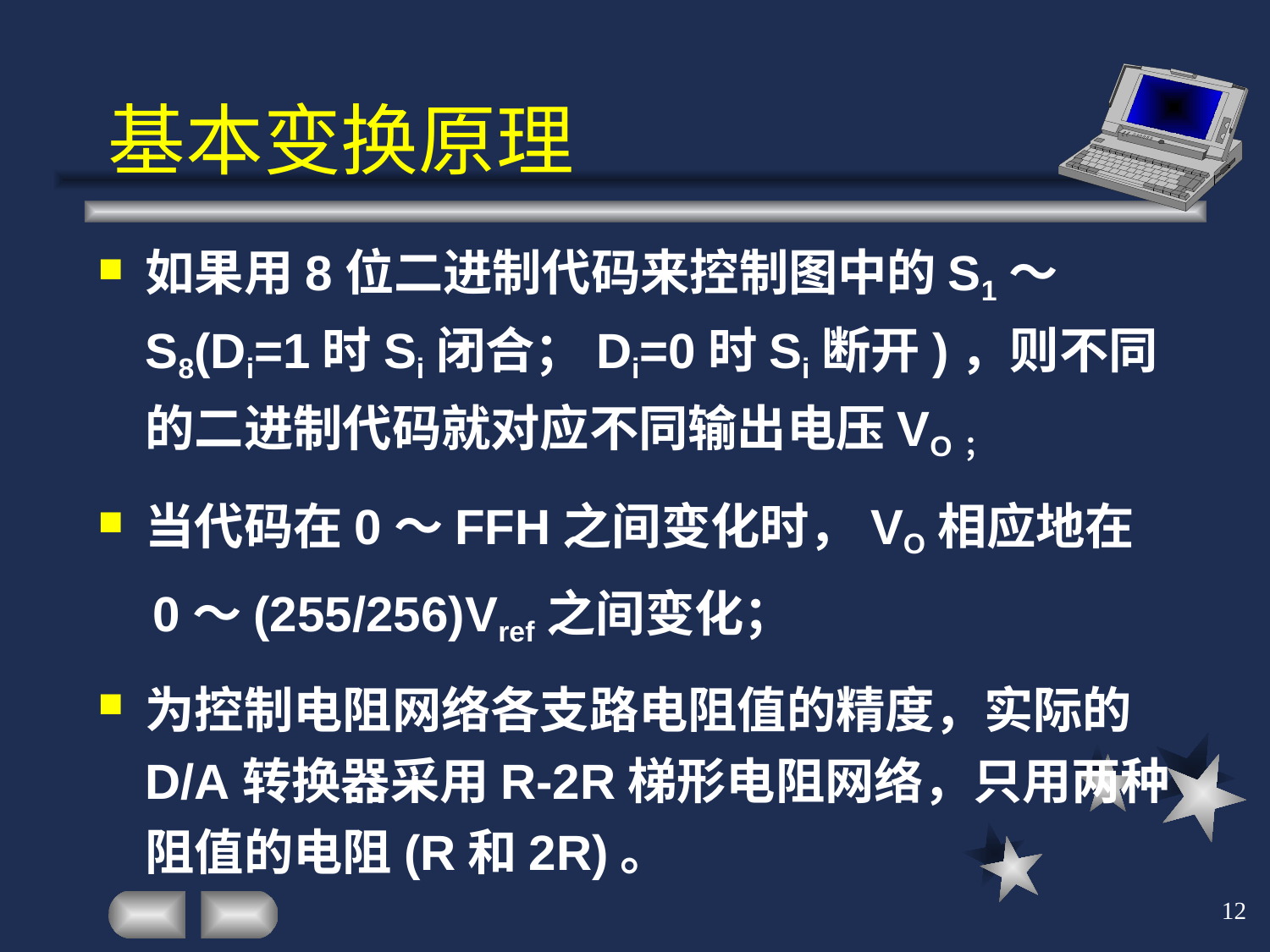

# 基本变换原理
如果用8位二进制代码来控制图中的S1～S8(Di=1时Si闭合；Di=0时Si断开)，则不同的二进制代码就对应不同输出电压VO；
当代码在0～FFH之间变化时，VO相应地在
    0～(255/256)Vref之间变化；
为控制电阻网络各支路电阻值的精度，实际的D/A转换器采用R-2R梯形电阻网络，只用两种阻值的电阻(R和2R)。
12